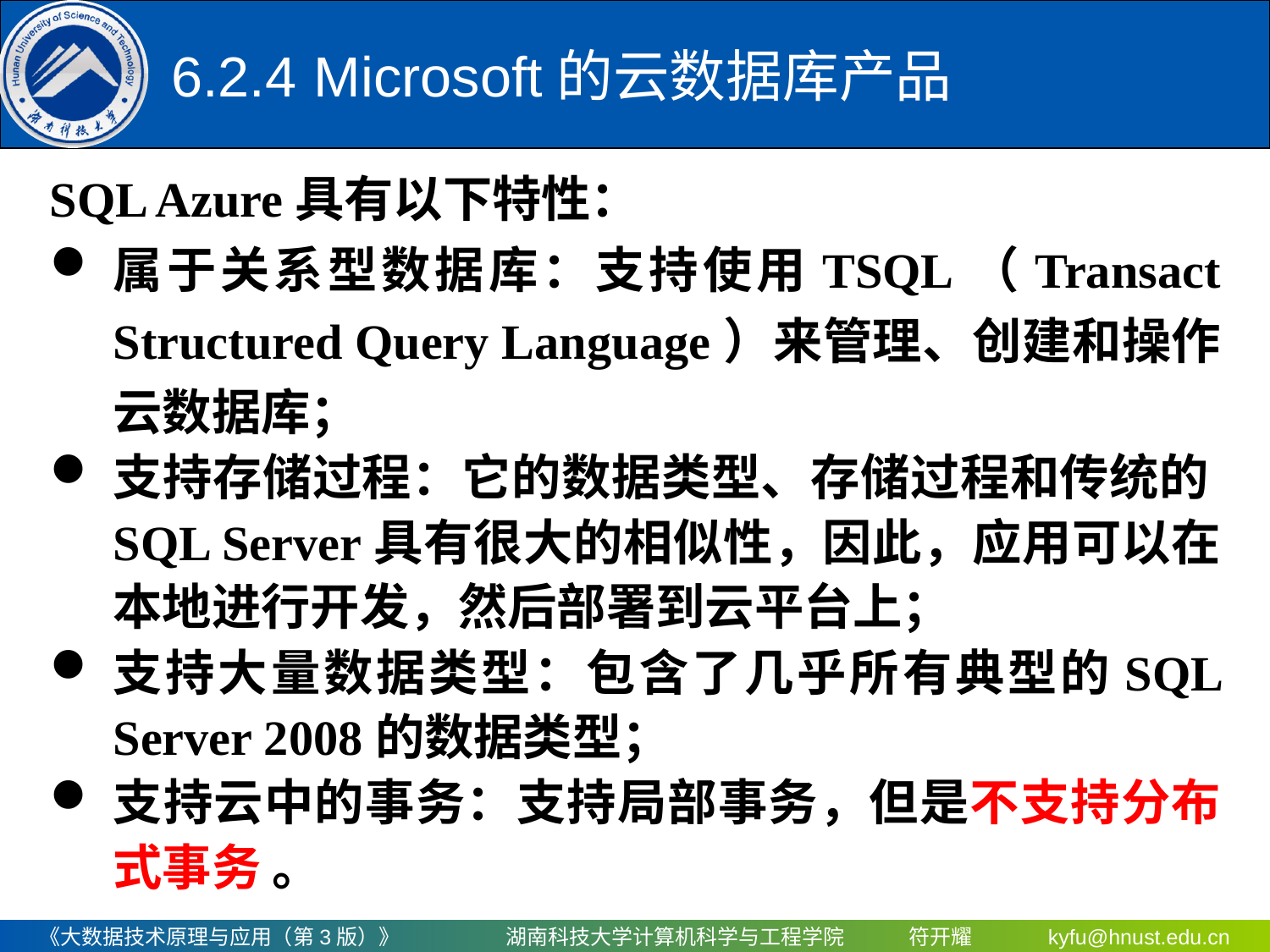

# 6.2.4	 Microsoft的云数据库产品
SQL Azure具有以下特性：
属于关系型数据库：支持使用TSQL（Transact Structured Query Language）来管理、创建和操作云数据库；
支持存储过程：它的数据类型、存储过程和传统的SQL Server具有很大的相似性，因此，应用可以在本地进行开发，然后部署到云平台上；
支持大量数据类型：包含了几乎所有典型的SQL Server 2008的数据类型；
支持云中的事务：支持局部事务，但是不支持分布式事务 。